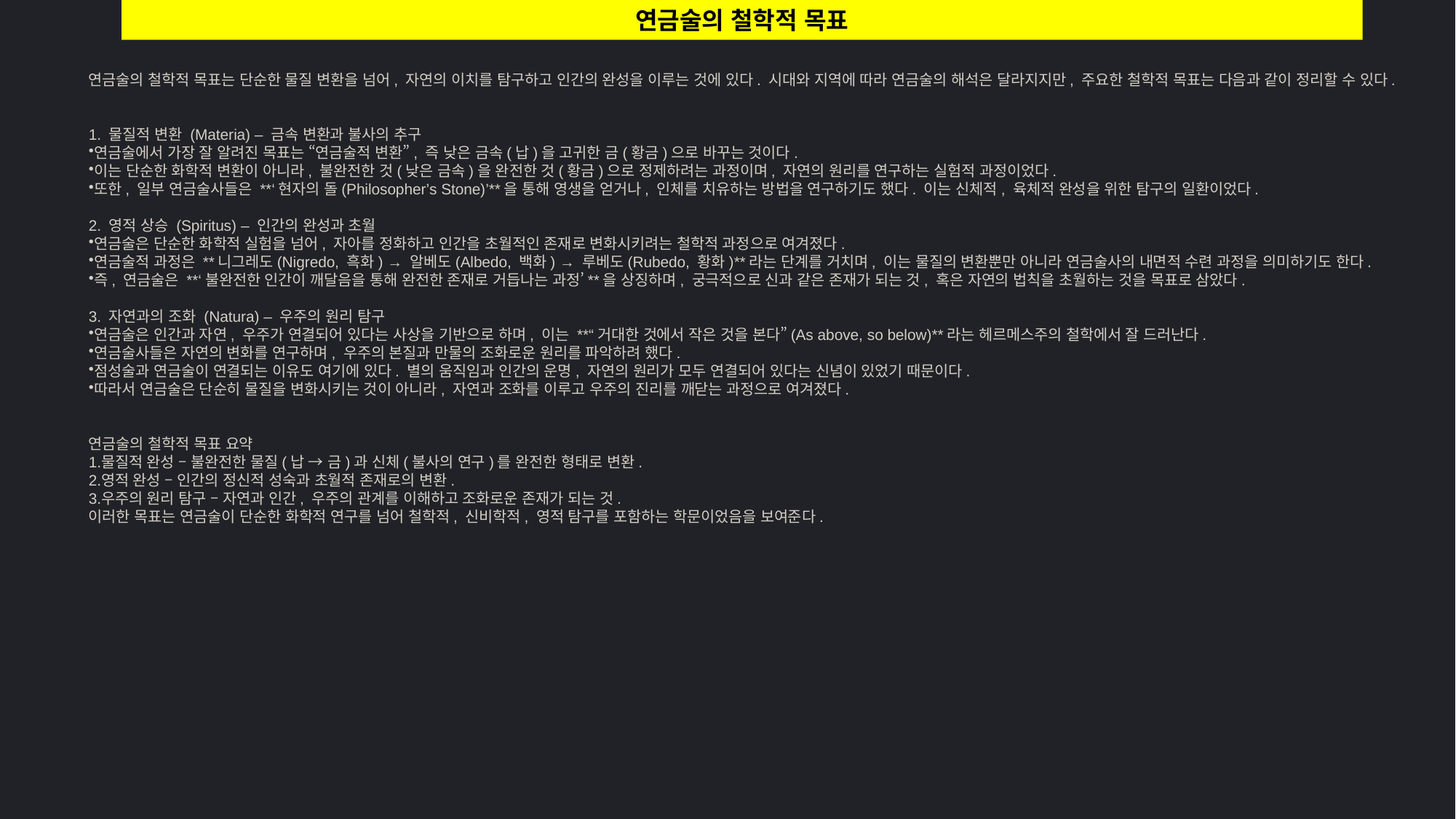

연금술의 철학적 목표
연금술의 철학적 목표는 단순한 물질 변환을 넘어, 자연의 이치를 탐구하고 인간의 완성을 이루는 것에 있다. 시대와 지역에 따라 연금술의 해석은 달라지지만, 주요한 철학적 목표는 다음과 같이 정리할 수 있다.

1. 물질적 변환 (Materia) – 금속 변환과 불사의 추구
연금술에서 가장 잘 알려진 목표는 “연금술적 변환”, 즉 낮은 금속(납)을 고귀한 금(황금)으로 바꾸는 것이다.
이는 단순한 화학적 변환이 아니라, 불완전한 것(낮은 금속)을 완전한 것(황금)으로 정제하려는 과정이며, 자연의 원리를 연구하는 실험적 과정이었다.
또한, 일부 연금술사들은 **‘현자의 돌(Philosopher’s Stone)’**을 통해 영생을 얻거나, 인체를 치유하는 방법을 연구하기도 했다. 이는 신체적, 육체적 완성을 위한 탐구의 일환이었다.

2. 영적 상승 (Spiritus) – 인간의 완성과 초월
연금술은 단순한 화학적 실험을 넘어, 자아를 정화하고 인간을 초월적인 존재로 변화시키려는 철학적 과정으로 여겨졌다.
연금술적 과정은 **니그레도(Nigredo, 흑화) → 알베도(Albedo, 백화) → 루베도(Rubedo, 황화)**라는 단계를 거치며, 이는 물질의 변환뿐만 아니라 연금술사의 내면적 수련 과정을 의미하기도 한다.
즉, 연금술은 **‘불완전한 인간이 깨달음을 통해 완전한 존재로 거듭나는 과정’**을 상징하며, 궁극적으로 신과 같은 존재가 되는 것, 혹은 자연의 법칙을 초월하는 것을 목표로 삼았다.

3. 자연과의 조화 (Natura) – 우주의 원리 탐구
연금술은 인간과 자연, 우주가 연결되어 있다는 사상을 기반으로 하며, 이는 **“거대한 것에서 작은 것을 본다”(As above, so below)**라는 헤르메스주의 철학에서 잘 드러난다.
연금술사들은 자연의 변화를 연구하며, 우주의 본질과 만물의 조화로운 원리를 파악하려 했다.
점성술과 연금술이 연결되는 이유도 여기에 있다. 별의 움직임과 인간의 운명, 자연의 원리가 모두 연결되어 있다는 신념이 있었기 때문이다.
따라서 연금술은 단순히 물질을 변화시키는 것이 아니라, 자연과 조화를 이루고 우주의 진리를 깨닫는 과정으로 여겨졌다.

연금술의 철학적 목표 요약
물질적 완성 – 불완전한 물질(납 → 금)과 신체(불사의 연구)를 완전한 형태로 변환.
영적 완성 – 인간의 정신적 성숙과 초월적 존재로의 변환.
우주의 원리 탐구 – 자연과 인간, 우주의 관계를 이해하고 조화로운 존재가 되는 것.
이러한 목표는 연금술이 단순한 화학적 연구를 넘어 철학적, 신비학적, 영적 탐구를 포함하는 학문이었음을 보여준다.